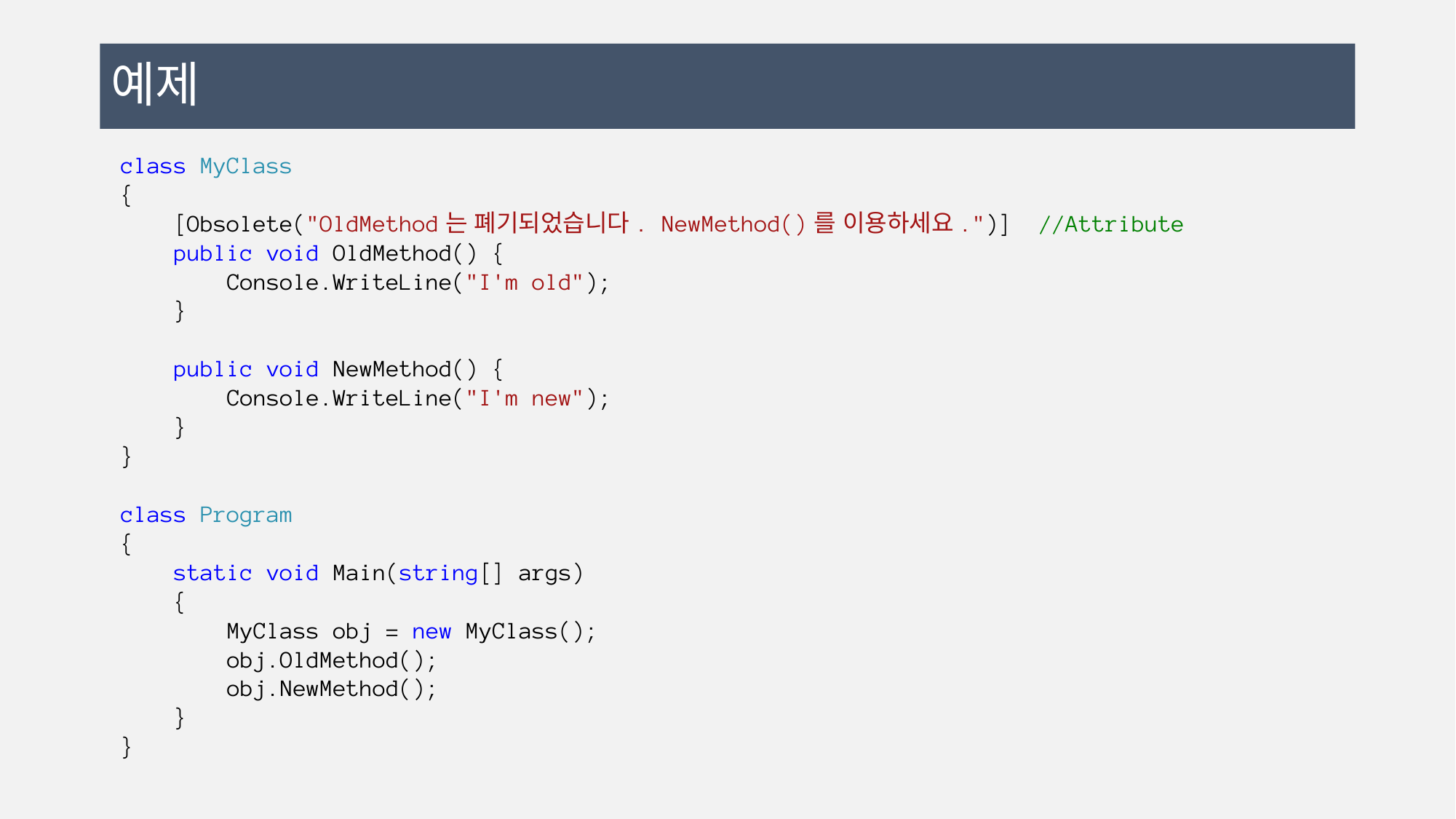

# 예제
class MyClass
{
    [Obsolete("OldMethod는 폐기되었습니다. NewMethod()를 이용하세요.")]  //Attribute
    public void OldMethod() {
        Console.WriteLine("I'm old");
    }

    public void NewMethod() {
        Console.WriteLine("I'm new");
    }
}

class Program
{
    static void Main(string[] args)
    {
        MyClass obj = new MyClass();
        obj.OldMethod();
        obj.NewMethod();
    }
}